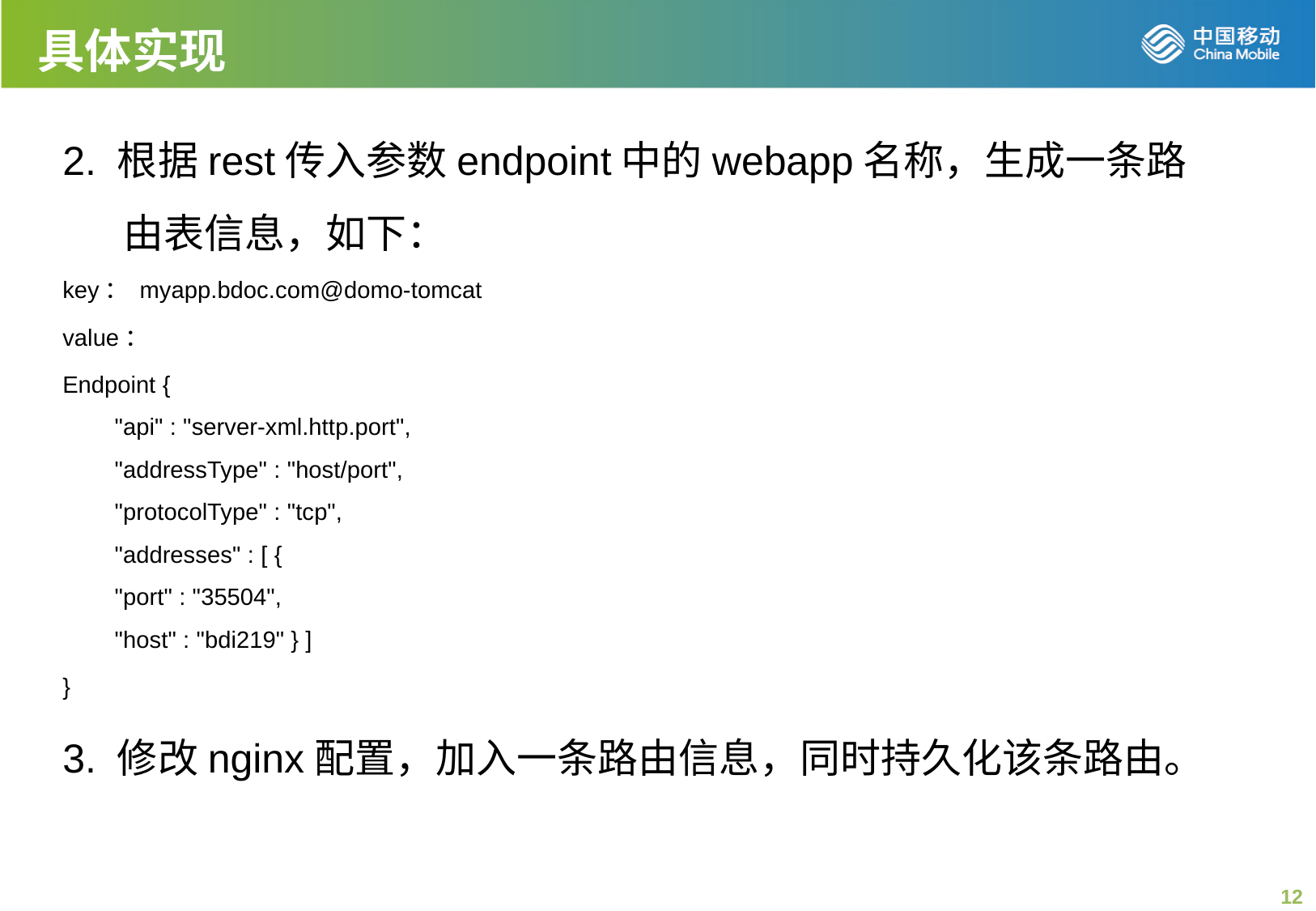

# 具体实现
2. 根据rest传入参数endpoint中的webapp名称，生成一条路由表信息，如下：
key： myapp.bdoc.com@domo-tomcat
value：
Endpoint {
 "api" : "server-xml.http.port",
 "addressType" : "host/port",
 "protocolType" : "tcp",
 "addresses" : [ {
 "port" : "35504",
 "host" : "bdi219" } ]
}
3. 修改nginx配置，加入一条路由信息，同时持久化该条路由。